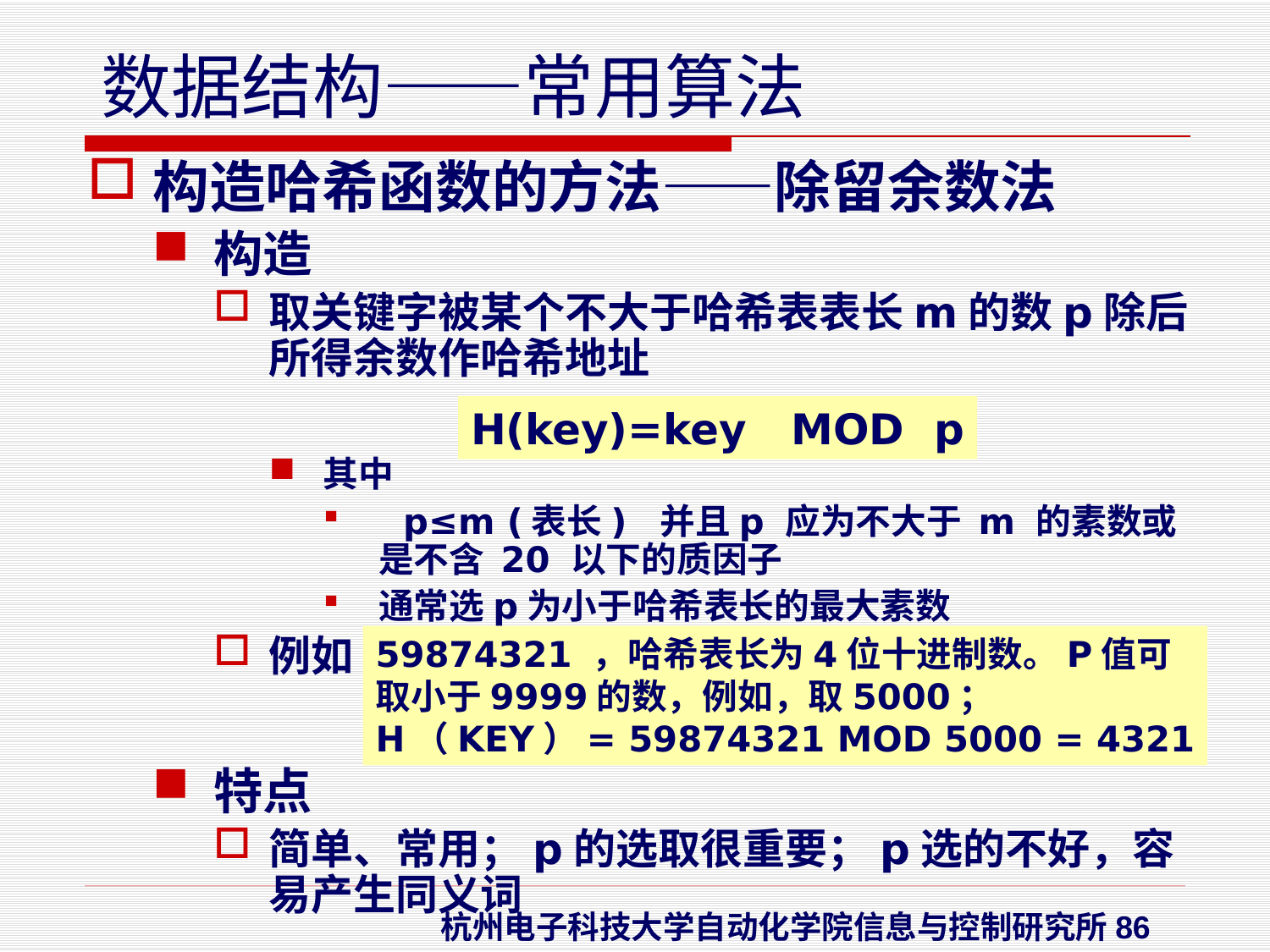

构造哈希函数的方法——除留余数法
构造
取关键字被某个不大于哈希表表长m的数p除后所得余数作哈希地址

其中
  p≤m (表长)  并且p 应为不大于 m 的素数或是不含 20 以下的质因子
通常选p为小于哈希表长的最大素数
例如

特点
简单、常用；p的选取很重要；p选的不好，容易产生同义词
H(key)=key   MOD  p
59874321 ，哈希表长为4位十进制数。P值可
取小于9999的数，例如，取5000；
H（KEY）= 59874321 MOD 5000 = 4321